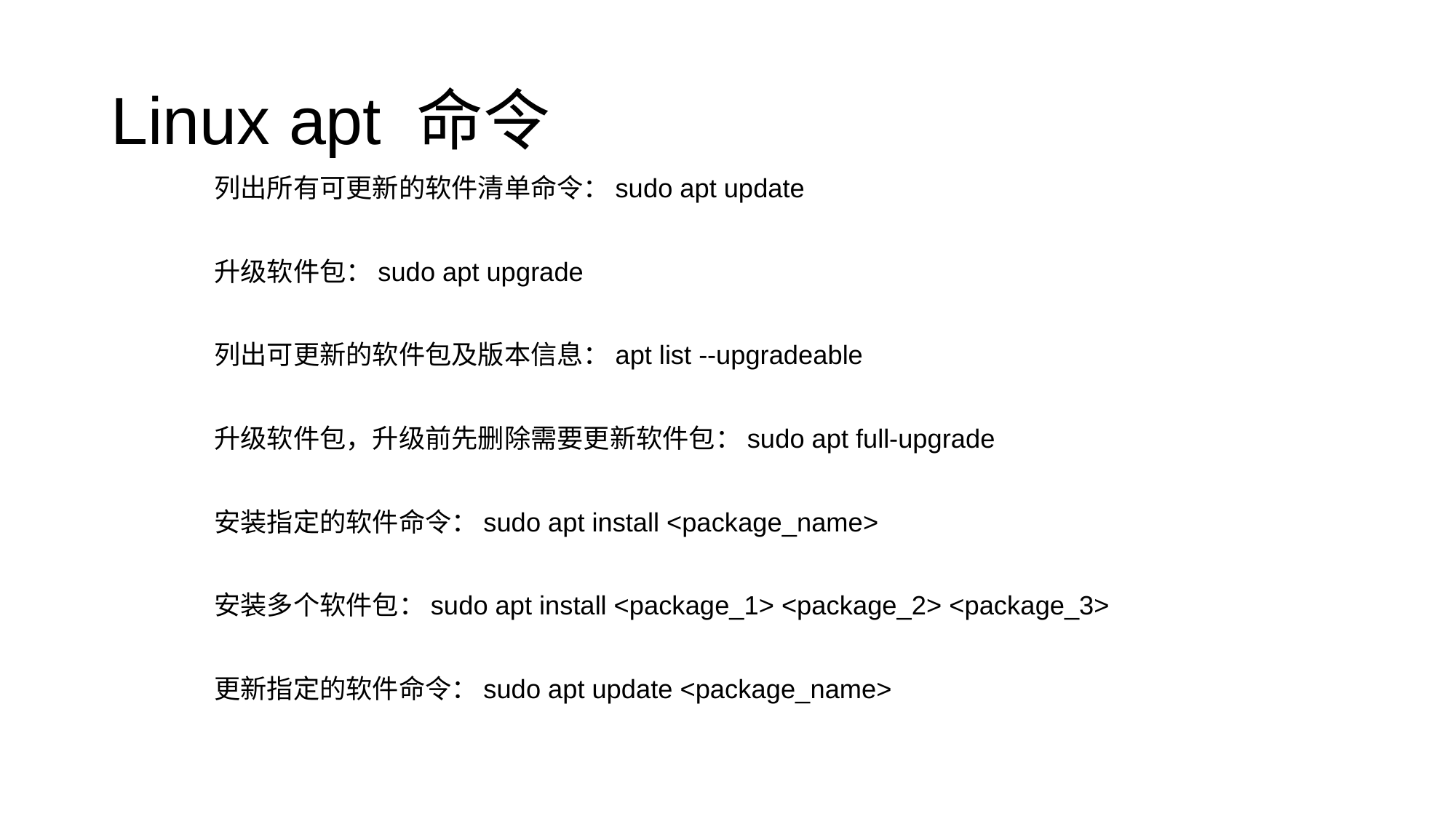

# Linux apt 命令
列出所有可更新的软件清单命令：sudo apt update

升级软件包：sudo apt upgrade

列出可更新的软件包及版本信息：apt list --upgradeable

升级软件包，升级前先删除需要更新软件包：sudo apt full-upgrade

安装指定的软件命令：sudo apt install <package_name>

安装多个软件包：sudo apt install <package_1> <package_2> <package_3>

更新指定的软件命令：sudo apt update <package_name>